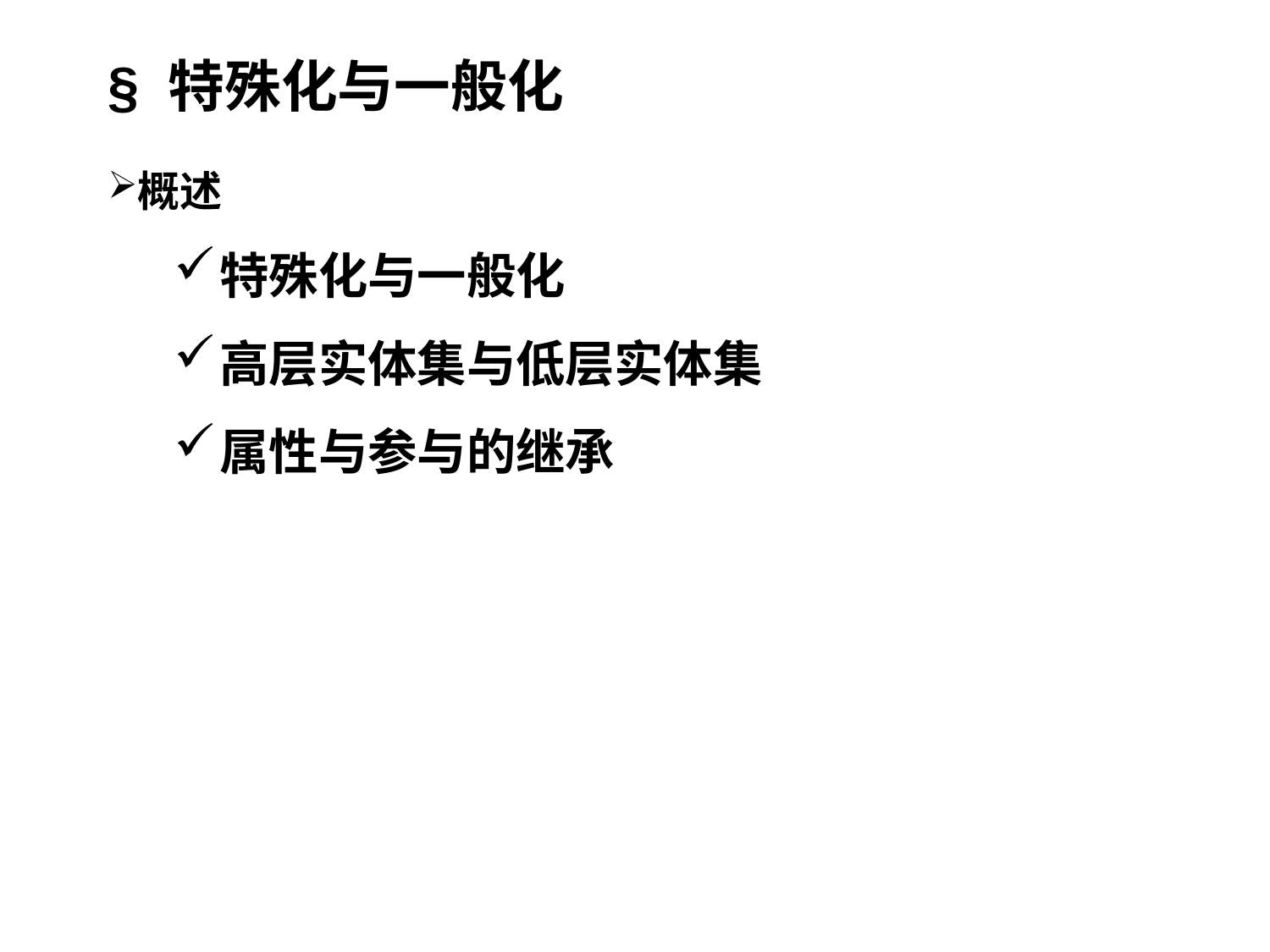

§ 特殊化与一般化
概述
特殊化与一般化
高层实体集与低层实体集
属性与参与的继承